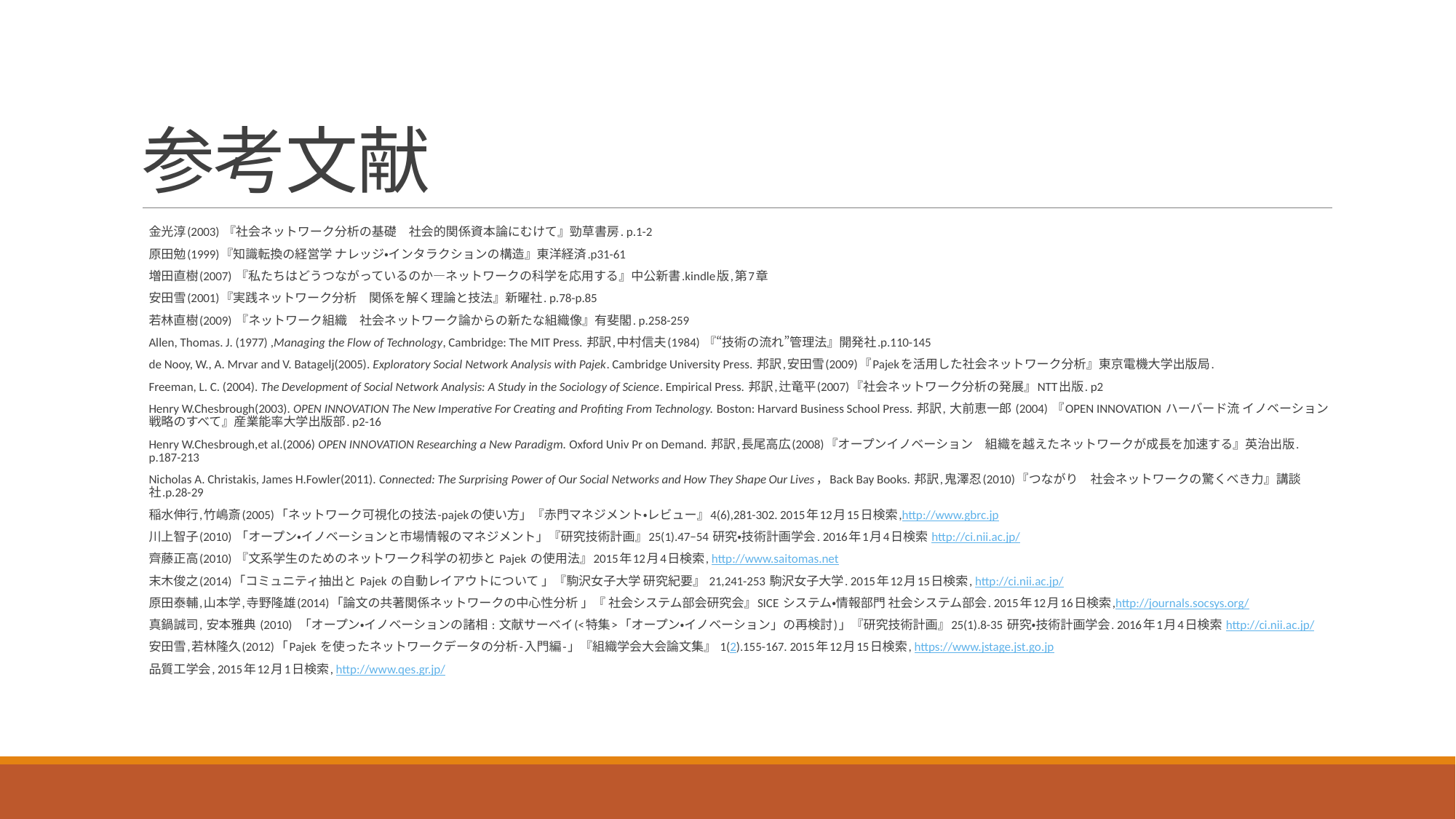

# 参考文献
金光淳(2003) 『社会ネットワーク分析の基礎　社会的関係資本論にむけて』勁草書房. p.1-2
原田勉(1999)『知識転換の経営学 ナレッジ・インタラクションの構造』東洋経済.p31-61
増田直樹(2007) 『私たちはどうつながっているのか―ネットワークの科学を応用する』中公新書.kindle版,第7章
安田雪(2001)『実践ネットワーク分析　関係を解く理論と技法』新曜社. p.78-p.85
若林直樹(2009) 『ネットワーク組織　社会ネットワーク論からの新たな組織像』有斐閣. p.258-259
Allen, Thomas. J. (1977) ,Managing the Flow of Technology, Cambridge: The MIT Press. 邦訳,中村信夫(1984) 『“技術の流れ”管理法』開発社.p.110-145
de Nooy, W., A. Mrvar and V. Batagelj(2005). Exploratory Social Network Analysis with Pajek. Cambridge University Press. 邦訳,安田雪(2009)『Pajekを活用した社会ネットワーク分析』東京電機大学出版局.
Freeman, L. C. (2004). The Development of Social Network Analysis: A Study in the Sociology of Science. Empirical Press. 邦訳,辻竜平(2007)『社会ネットワーク分析の発展』NTT出版. p2
Henry W.Chesbrough(2003). OPEN INNOVATION The New Imperative For Creating and Profiting From Technology. Boston: Harvard Business School Press. 邦訳, 大前恵一郎 (2004) 『OPEN INNOVATION ハーバード流 イノベーション戦略のすべて』産業能率大学出版部. p2-16
Henry W.Chesbrough,et al.(2006) OPEN INNOVATION Researching a New Paradigm. Oxford Univ Pr on Demand. 邦訳,長尾高広(2008)『オープンイノベーション　組織を越えたネットワークが成長を加速する』英治出版. p.187-213
Nicholas A. Christakis, James H.Fowler(2011). Connected: The Surprising Power of Our Social Networks and How They Shape Our Lives，Back Bay Books. 邦訳,鬼澤忍(2010)『つながり　社会ネットワークの驚くべき力』講談社.p.28-29
稲水伸行,竹嶋斎(2005)「ネットワーク可視化の技法-pajekの使い方」『赤門マネジメント・レビュー』4(6),281-302. 2015年12月15日検索,http://www.gbrc.jp
川上智子(2010) 「オープン・イノベーションと市場情報のマネジメント」『研究技術計画』25(1).47−54 研究・技術計画学会. 2016年1月4日検索 http://ci.nii.ac.jp/
齊藤正高(2010) 『文系学生のためのネットワーク科学の初歩と Pajek の使用法』2015年12月4日検索, http://www.saitomas.net
末木俊之(2014)「コミュニティ抽出と Pajek の自動レイアウトについて 」『駒沢女子大学 研究紀要』 21,241-253 駒沢女子大学. 2015年12月15日検索, http://ci.nii.ac.jp/
原田泰輔,山本学,寺野隆雄(2014)「論文の共著関係ネットワークの中心性分析 」『 社会システム部会研究会』SICE システム・情報部門 社会システム部会. 2015年12月16日検索,http://journals.socsys.org/
真鍋誠司, 安本雅典 (2010)  「オープン・イノベーションの諸相 : 文献サーベイ(<特集>「オープン・イノベーション」の再検討)」『研究技術計画』25(1).8-35 研究・技術計画学会. 2016年1月4日検索 http://ci.nii.ac.jp/
安田雪,若林隆久(2012)「Pajek を使ったネットワークデータの分析-入門編-」『組織学会大会論文集』 1(2).155-167. 2015年12月15日検索, https://www.jstage.jst.go.jp
品質工学会, 2015年12月1日検索, http://www.qes.gr.jp/